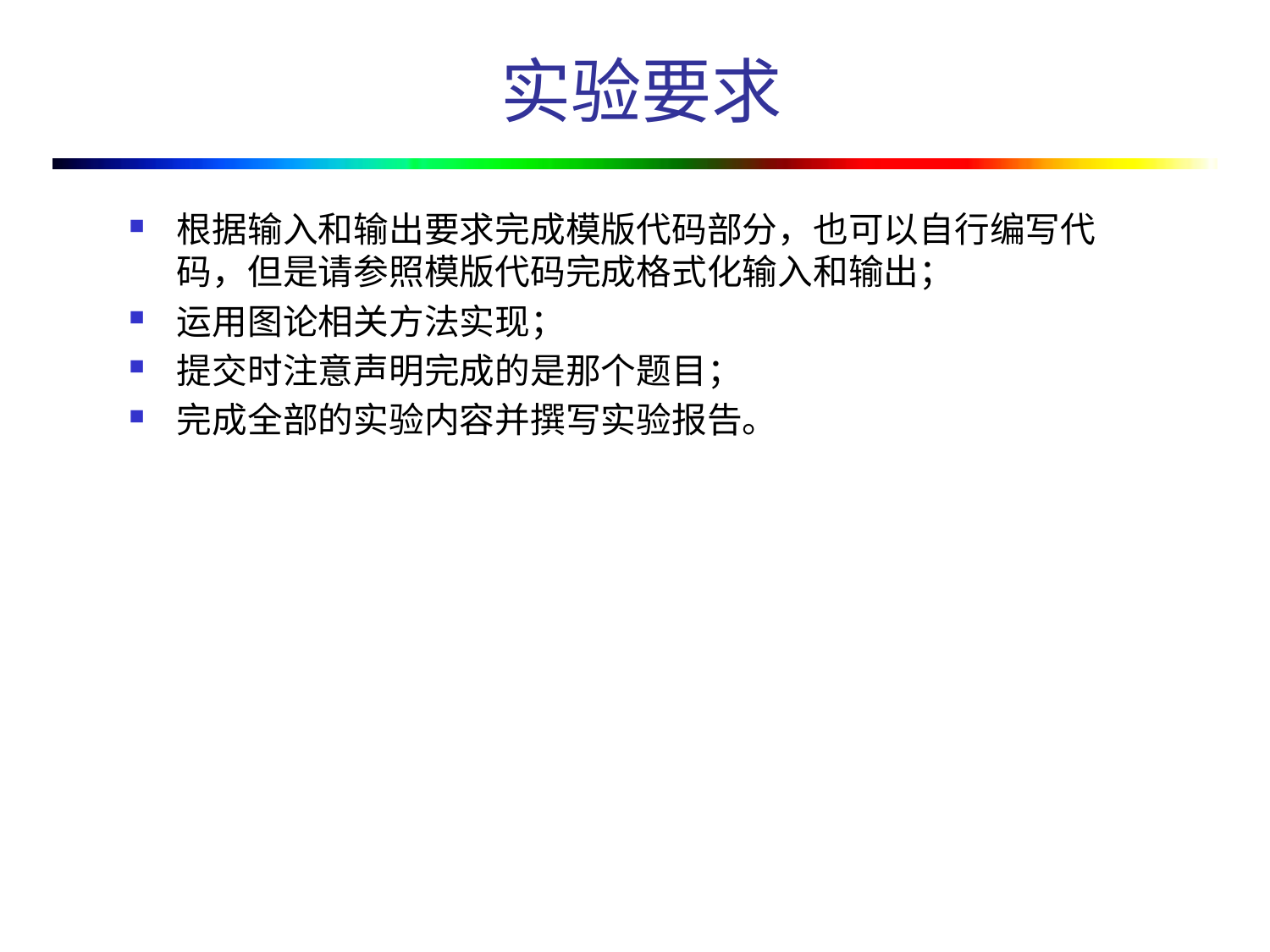

# 实验要求
根据输入和输出要求完成模版代码部分，也可以自行编写代码，但是请参照模版代码完成格式化输入和输出；
运用图论相关方法实现；
提交时注意声明完成的是那个题目；
完成全部的实验内容并撰写实验报告。
9